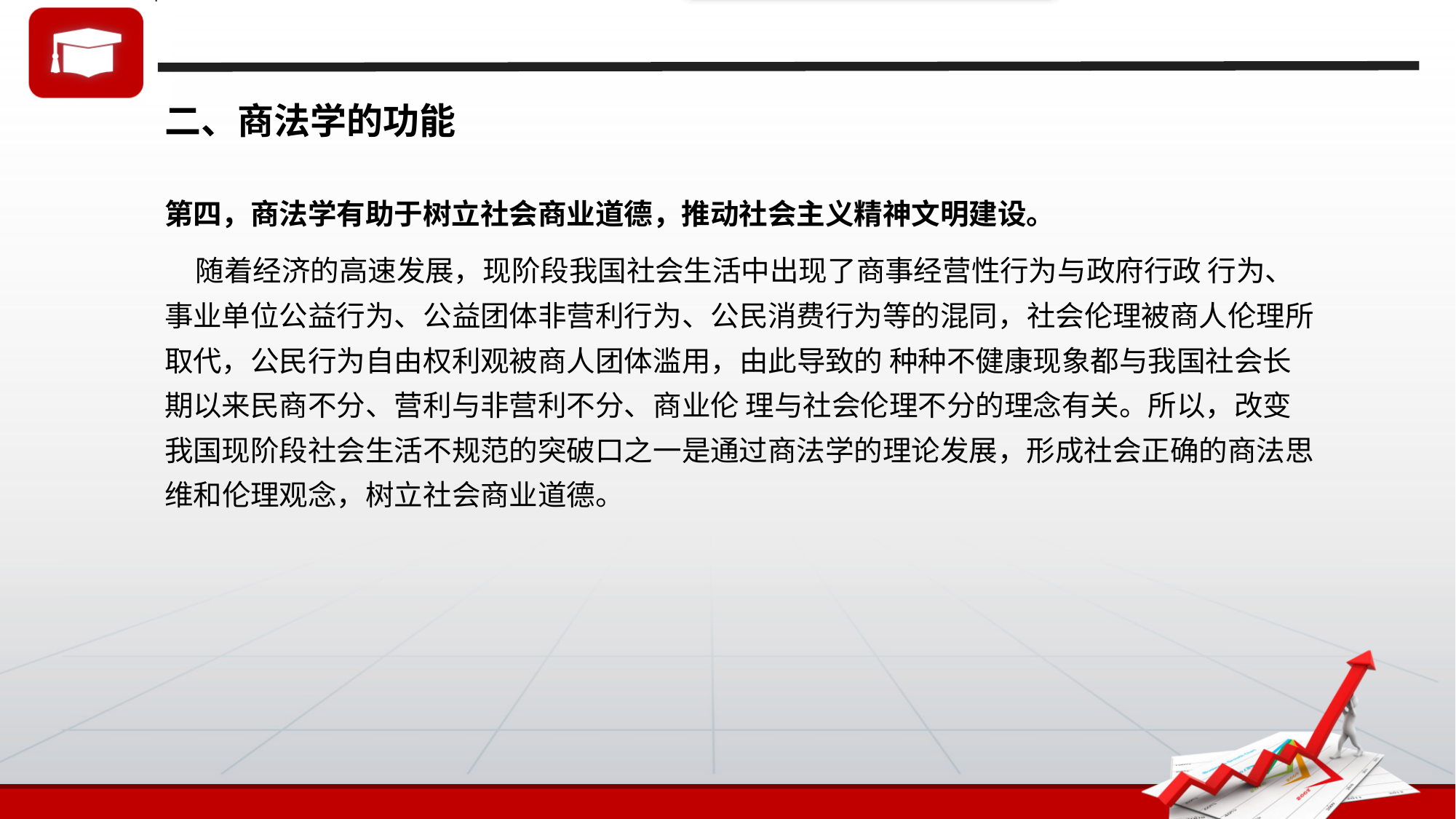

二、商法学的功能
第四，商法学有助于树立社会商业道德，推动社会主义精神文明建设。
    随着经济的高速发展，现阶段我国社会生活中出现了商事经营性行为与政府行政 行为、事业单位公益行为、公益团体非营利行为、公民消费行为等的混同，社会伦理被商人伦理所取代，公民行为自由权利观被商人团体滥用，由此导致的 种种不健康现象都与我国社会长期以来民商不分、营利与非营利不分、商业伦 理与社会伦理不分的理念有关。所以，改变我国现阶段社会生活不规范的突破口之一是通过商法学的理论发展，形成社会正确的商法思维和伦理观念，树立社会商业道德。